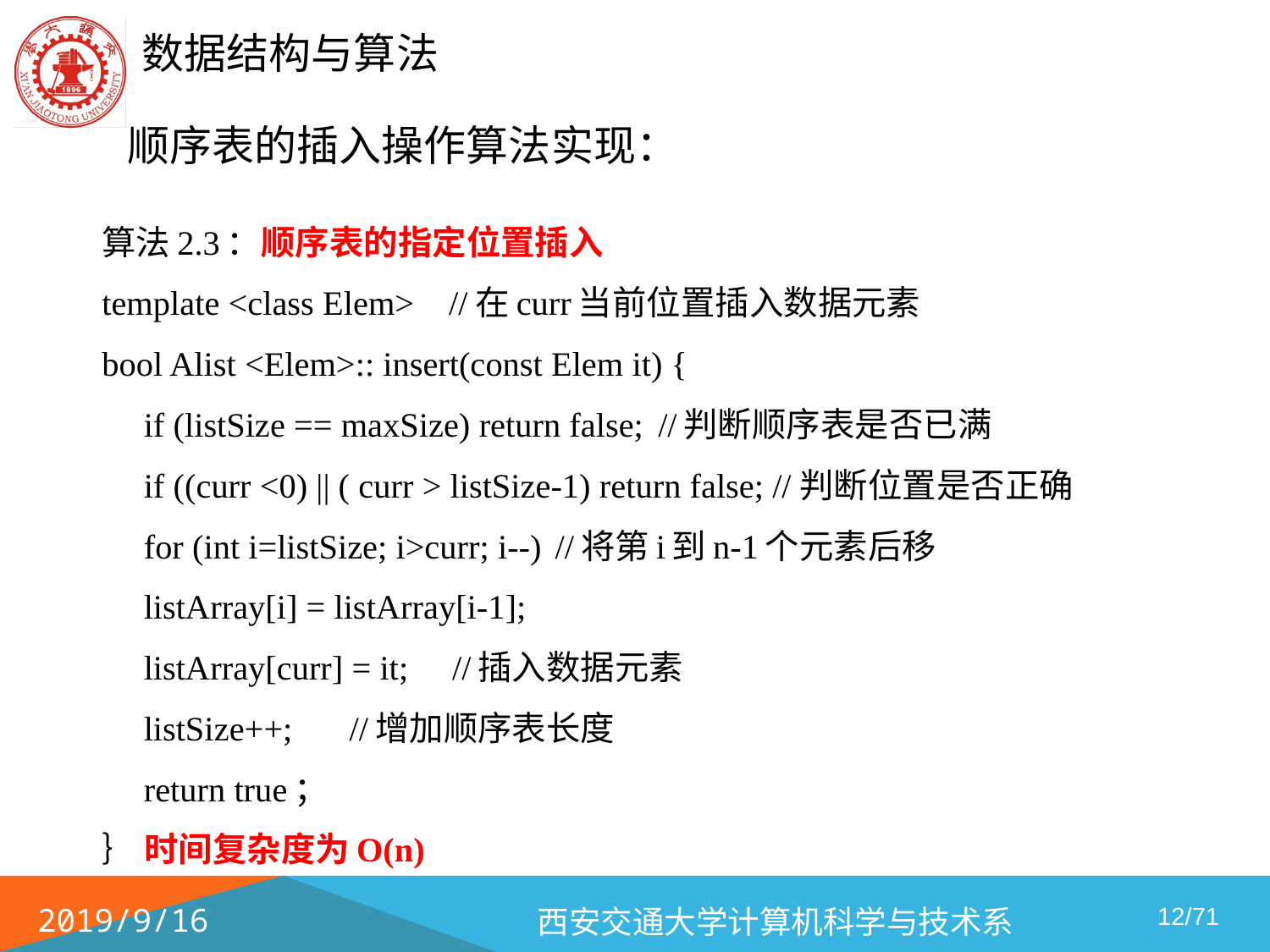

# 顺序表的插入操作算法实现：
算法2.3：顺序表的指定位置插入
template <class Elem>    //在curr当前位置插入数据元素
bool Alist <Elem>:: insert(const Elem it) {
	if (listSize == maxSize) return false; 	//判断顺序表是否已满
    	if ((curr <0) || ( curr > listSize-1) return false; //判断位置是否正确
	for (int i=listSize; i>curr; i--) 	//将第i到n-1个元素后移
		listArray[i] = listArray[i-1];
	listArray[curr] = it; 	//插入数据元素
	listSize++; 		//增加顺序表长度
    	return true；
｝ 时间复杂度为O(n)